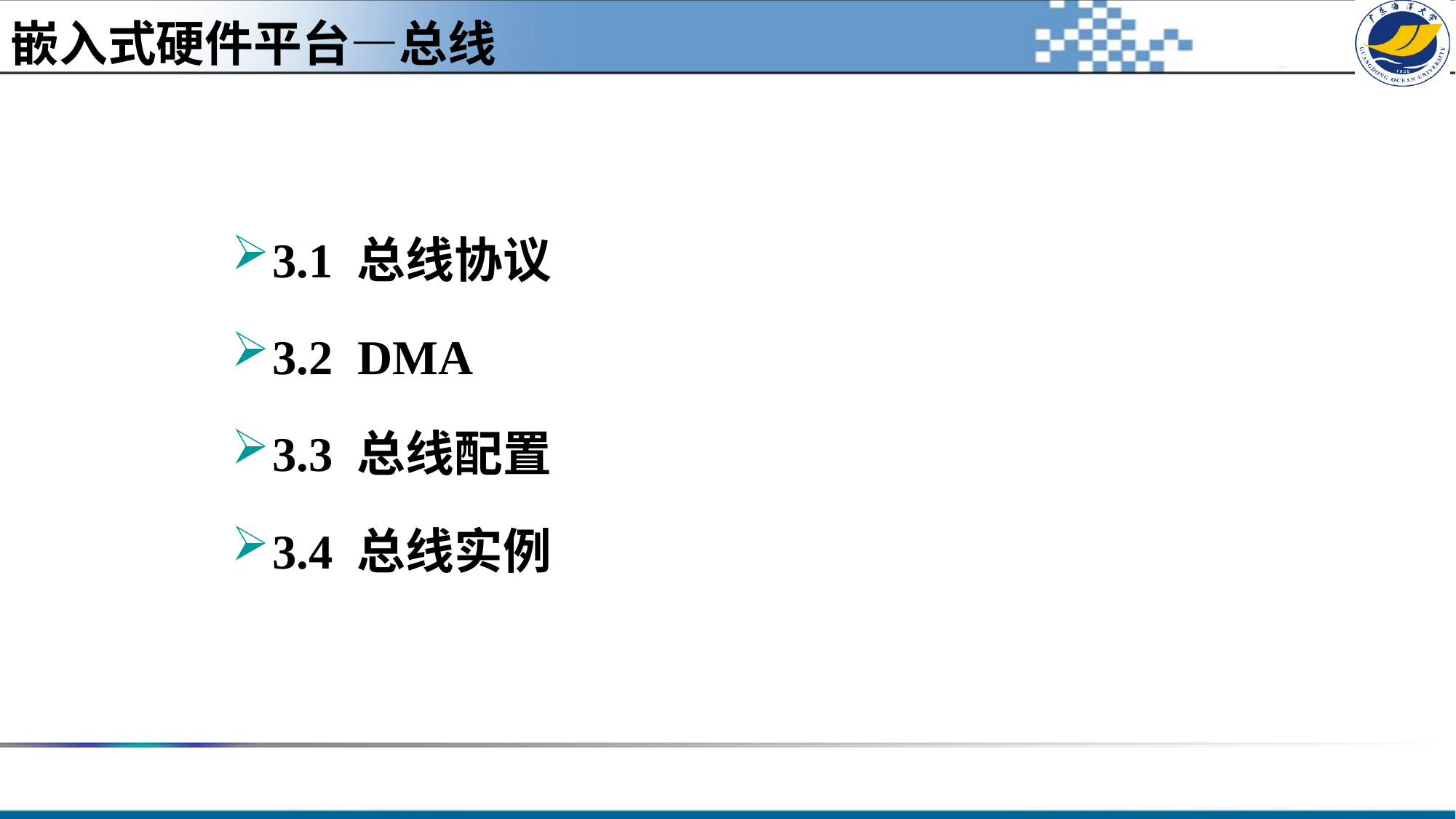

嵌入式硬件平台—总线
#
3.1 总线协议
3.2  DMA
3.3 总线配置
3.4 总线实例
22